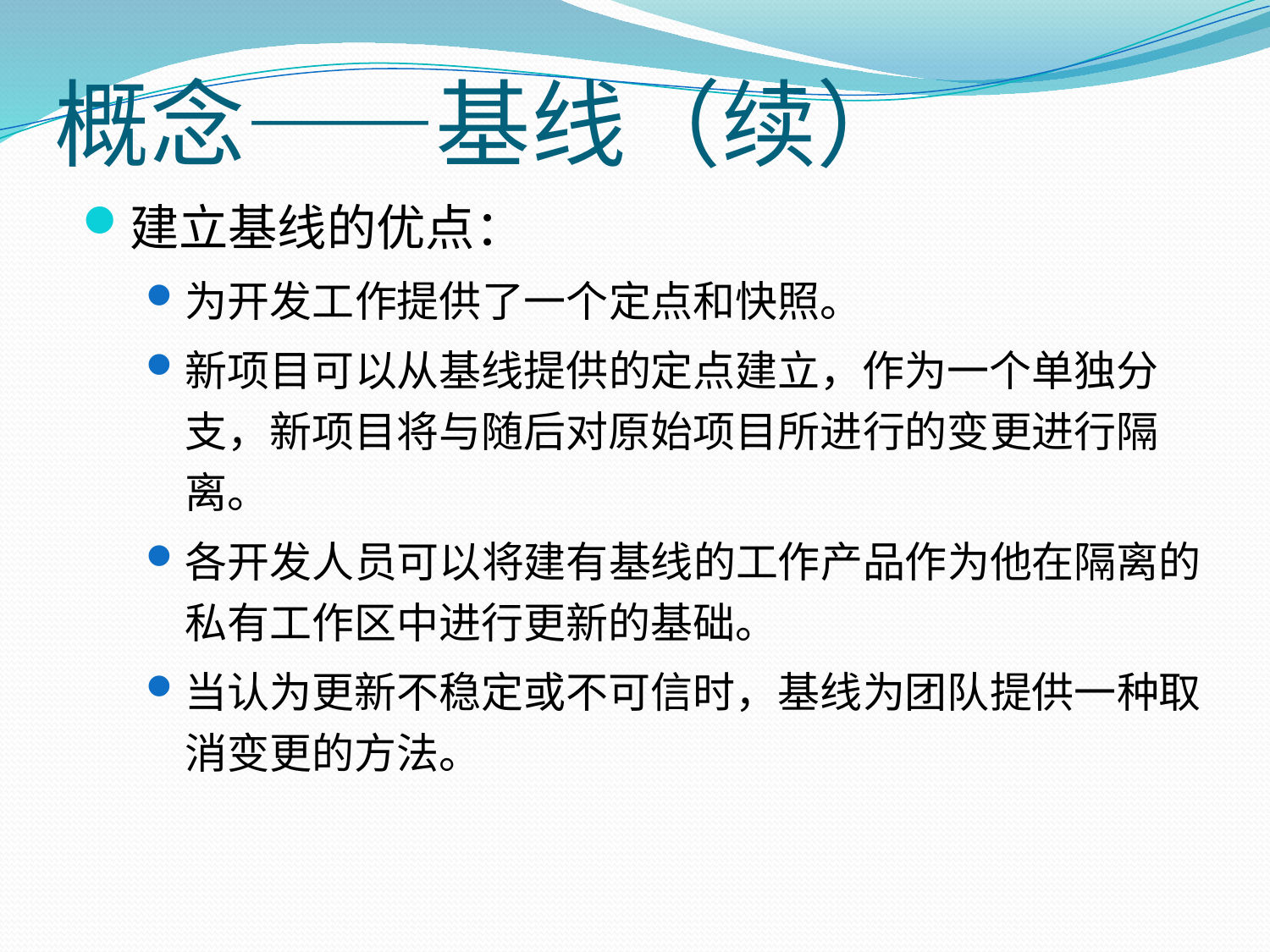

概念——基线（续）
建立基线的优点：
为开发工作提供了一个定点和快照。
新项目可以从基线提供的定点建立，作为一个单独分支，新项目将与随后对原始项目所进行的变更进行隔离。
各开发人员可以将建有基线的工作产品作为他在隔离的私有工作区中进行更新的基础。
当认为更新不稳定或不可信时，基线为团队提供一种取消变更的方法。